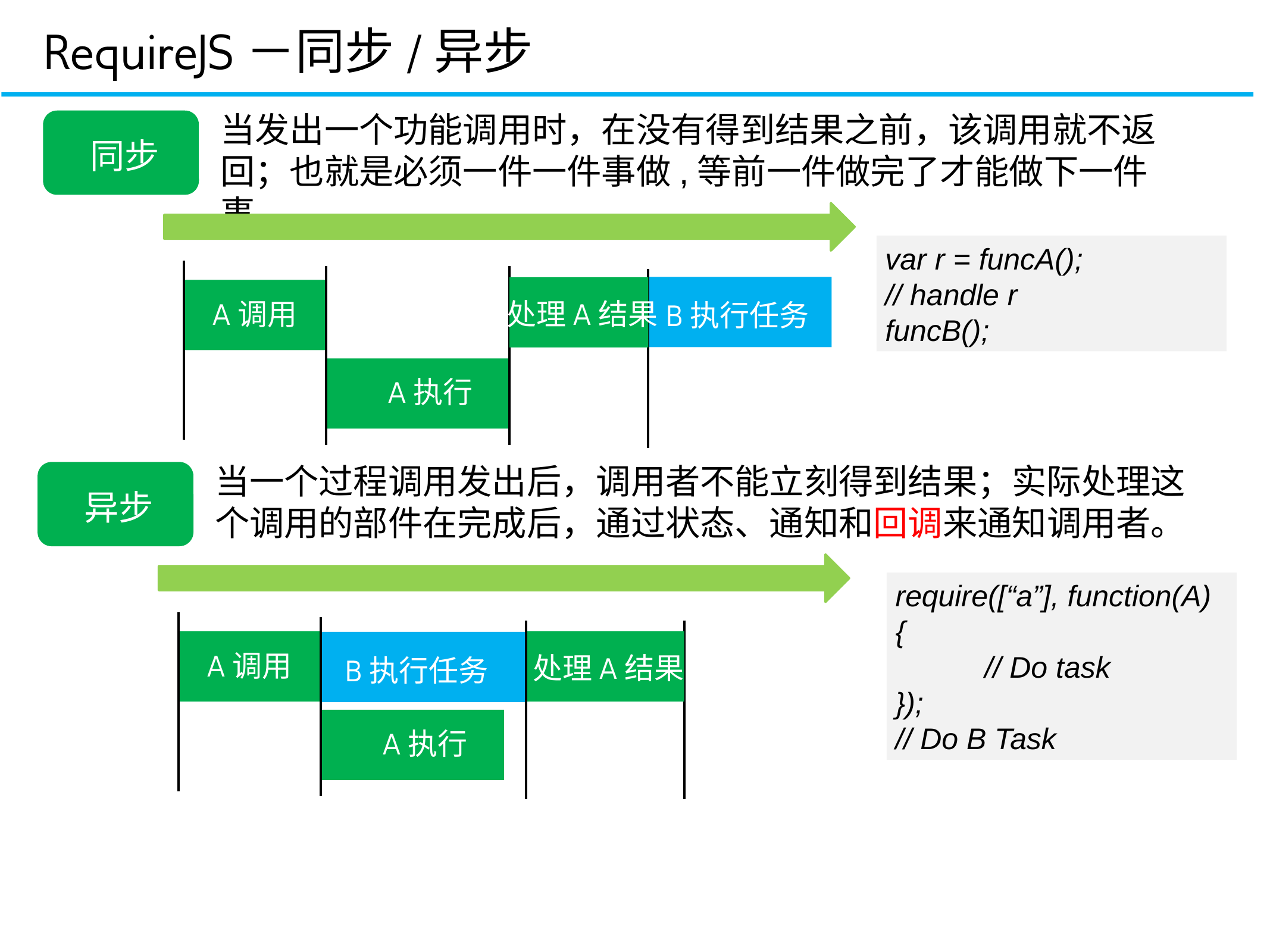

RequireJS－同步/异步

当发出一个功能调用时，在没有得到结果之前，该调用就不返回；也就是必须一件一件事做,等前一件做完了才能做下一件事。

同步

var r = funcA();
// handle r
funcB();

处理A结果
A调用
B执行任务

A执行
当一个过程调用发出后，调用者不能立刻得到结果；实际处理这个调用的部件在完成后，通过状态、通知和回调来通知调用者。

异步
require([“a”], function(A)
{
	// Do task
});
// Do B Task

A调用
处理A结果
B执行任务

A执行